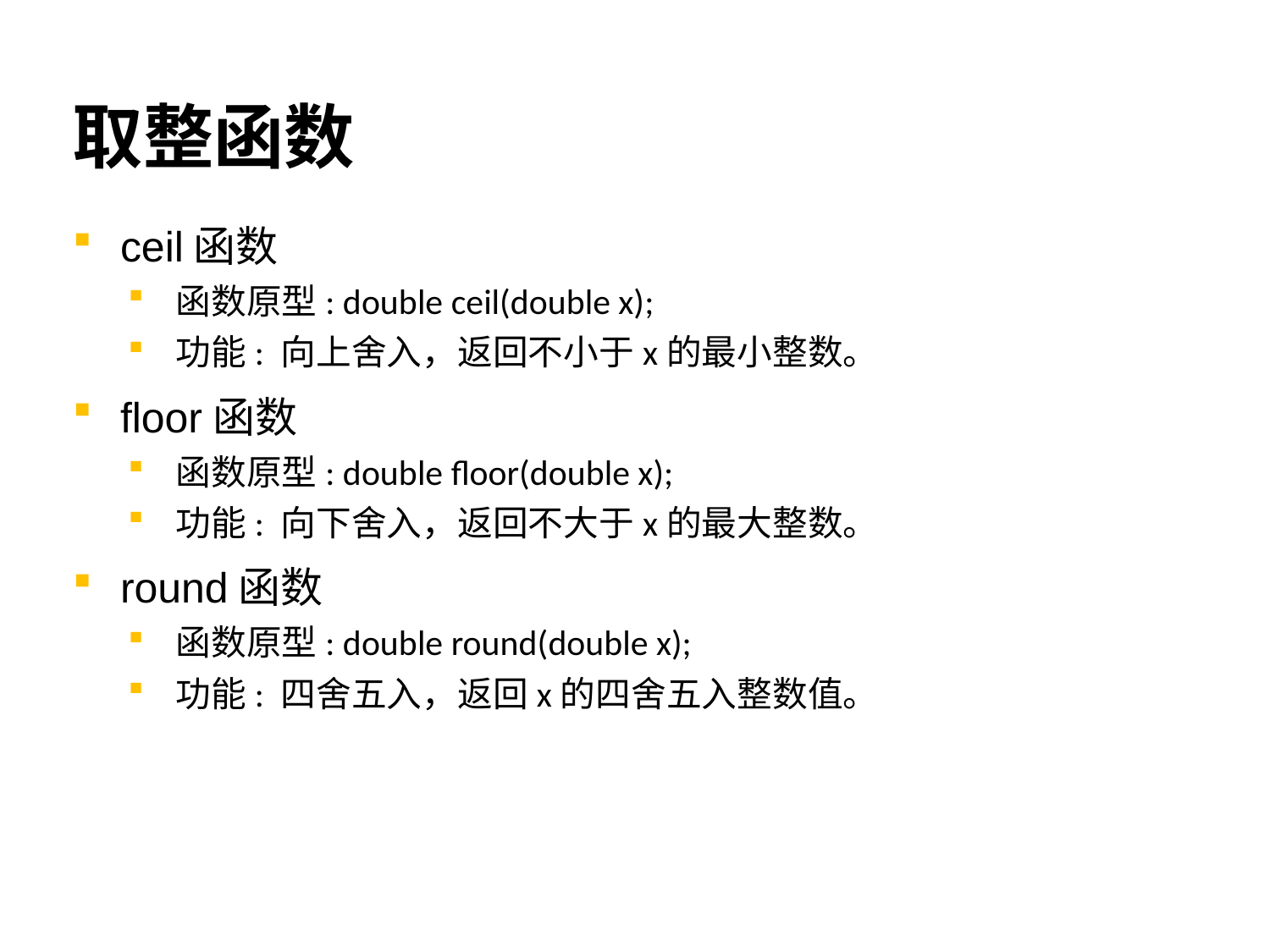

# 取整函数
ceil函数
函数原型: double ceil(double x);
功能: 向上舍入，返回不小于x的最小整数。
floor函数
函数原型: double floor(double x);
功能: 向下舍入，返回不大于x的最大整数。
round函数
函数原型: double round(double x);
功能: 四舍五入，返回x的四舍五入整数值。